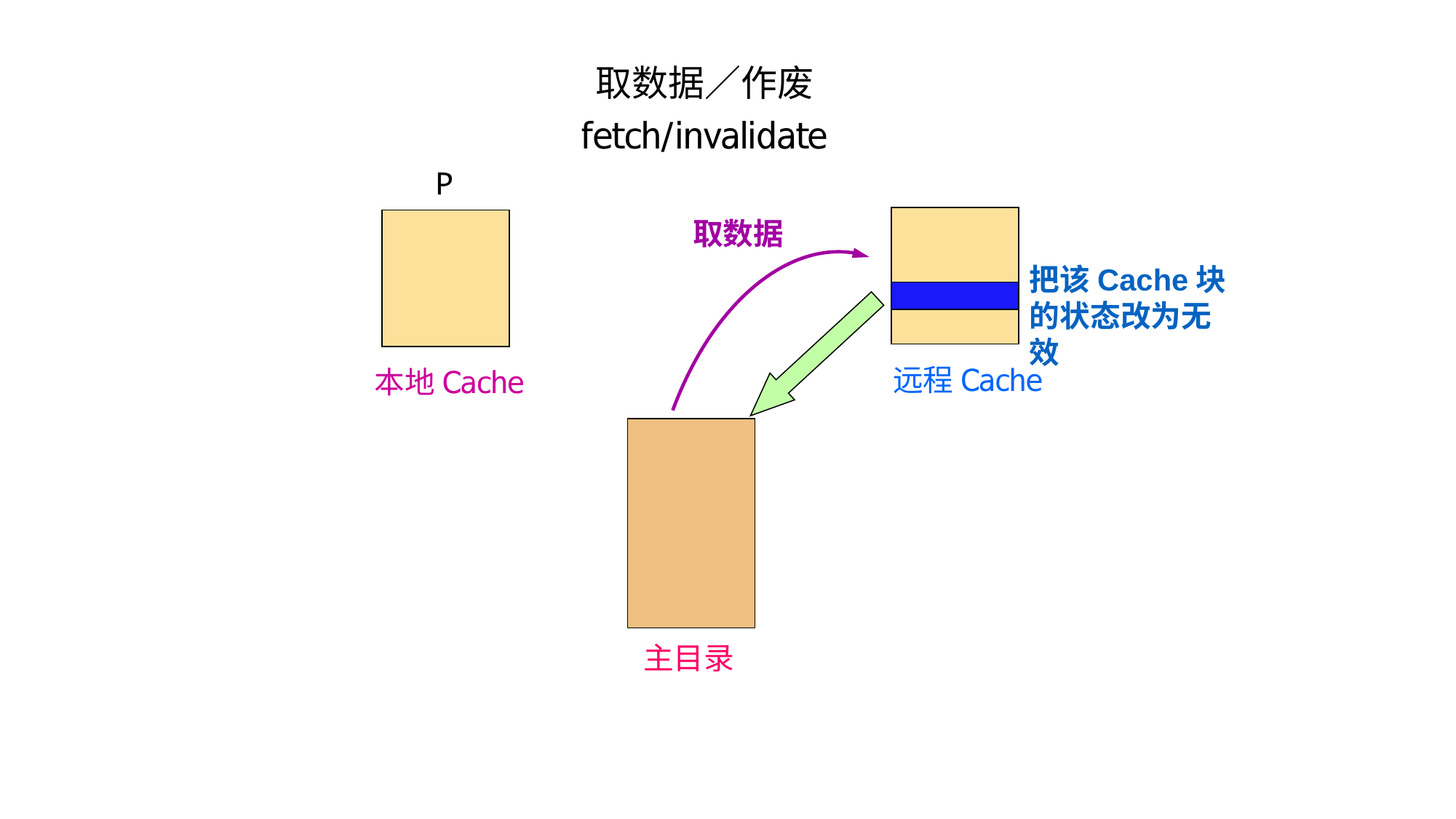

取数据／作废
fetch/invalidate
P

取数据

把该Cache块的状态改为无效

远程Cache
本地Cache

主目录